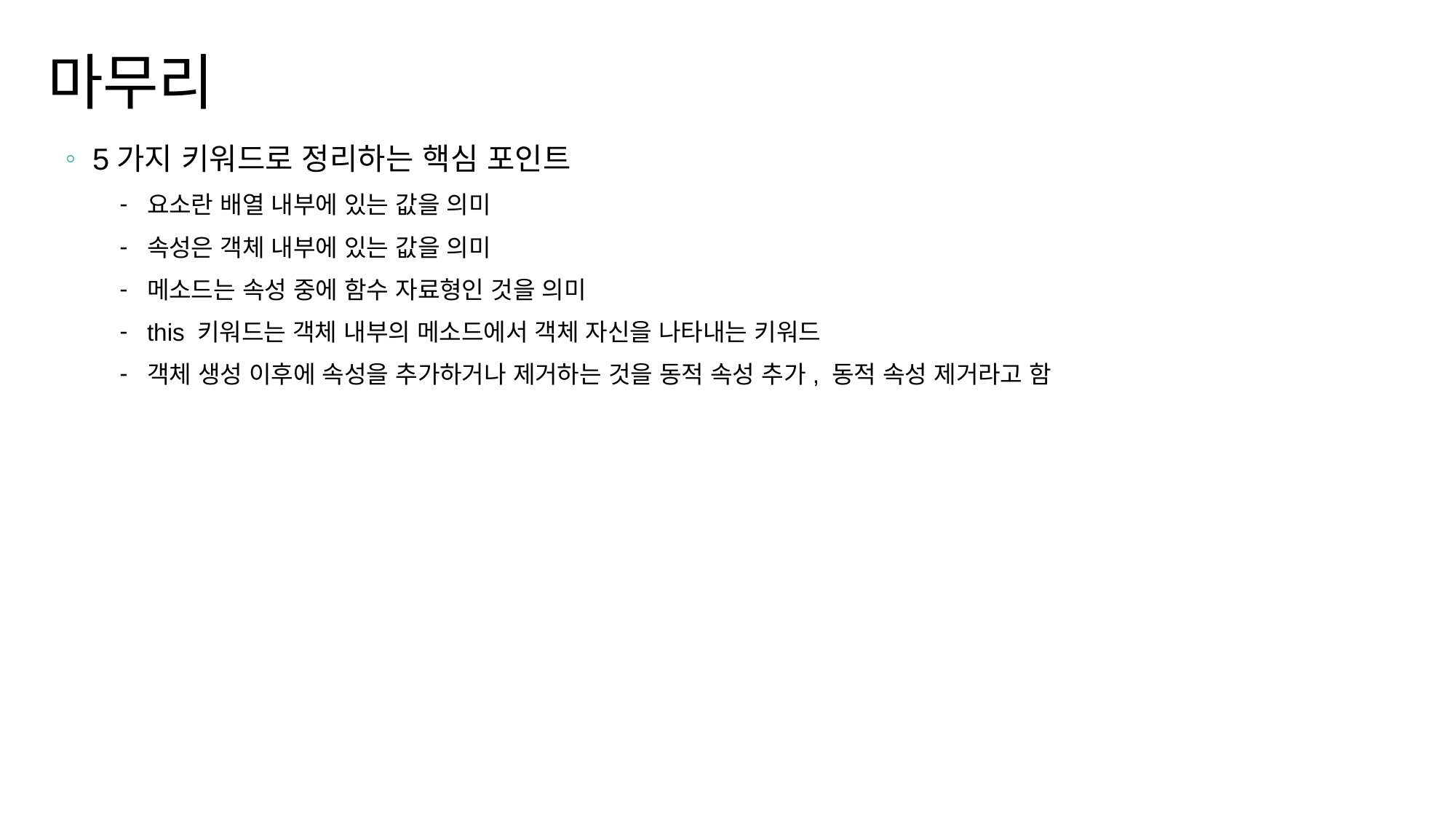

마무리
5가지 키워드로 정리하는 핵심 포인트
요소란 배열 내부에 있는 값을 의미
속성은 객체 내부에 있는 값을 의미
메소드는 속성 중에 함수 자료형인 것을 의미
this 키워드는 객체 내부의 메소드에서 객체 자신을 나타내는 키워드
객체 생성 이후에 속성을 추가하거나 제거하는 것을 동적 속성 추가, 동적 속성 제거라고 함